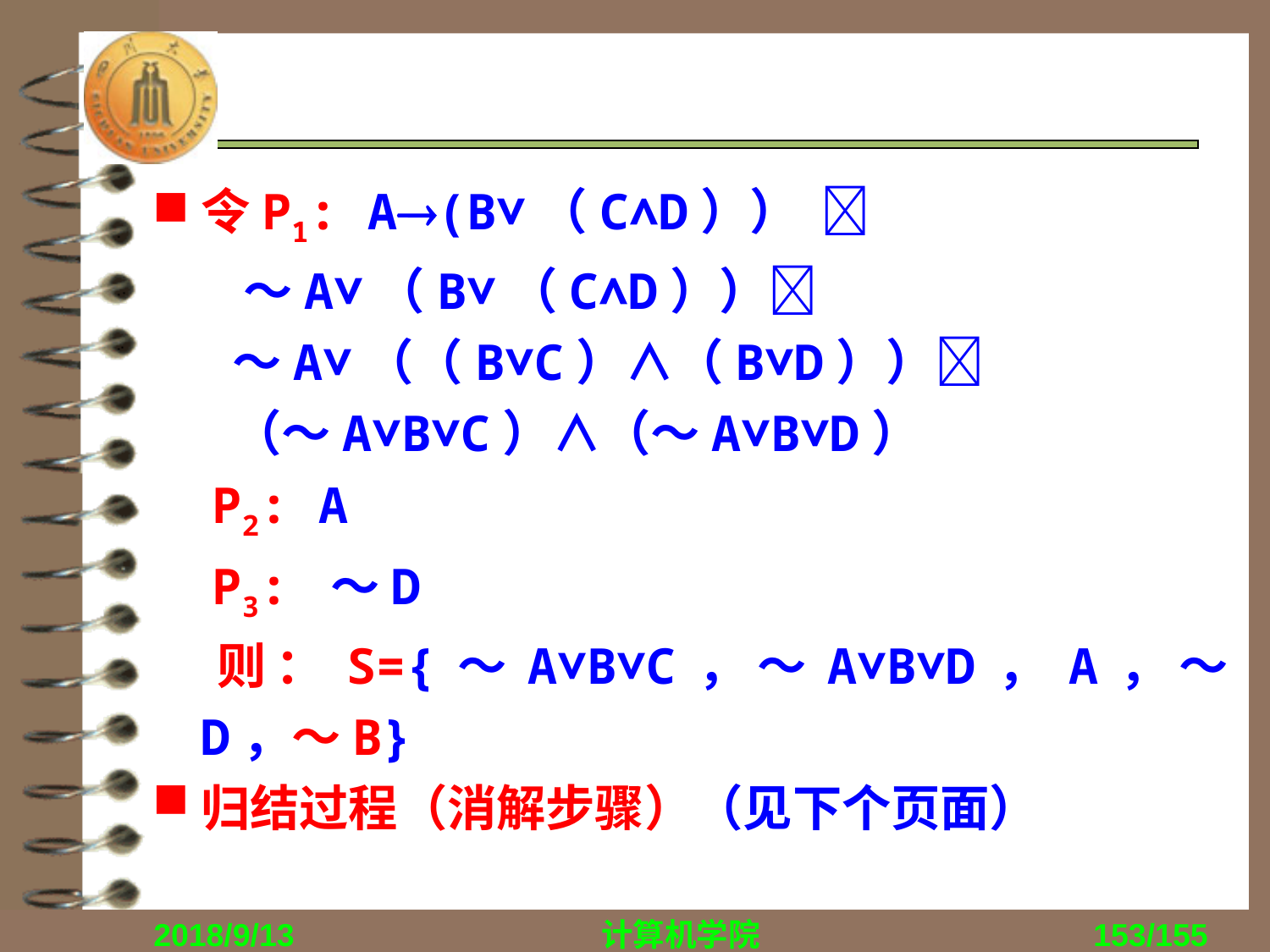

#

令P1: A→(B∨（C∧D））  ⇔
       ～A∨（B∨（C∧D））⇔
      ～A∨（（B∨C）∧（B∨D））⇔
      （～A∨B∨C）∧（～A∨B∨D）
  P2: A
  P3: ～D
  则：S={～A∨B∨C，～A∨B∨D，A，～D，～B}
归结过程（消解步骤）（见下个页面）
2018/9/13
计算机学院
153/155